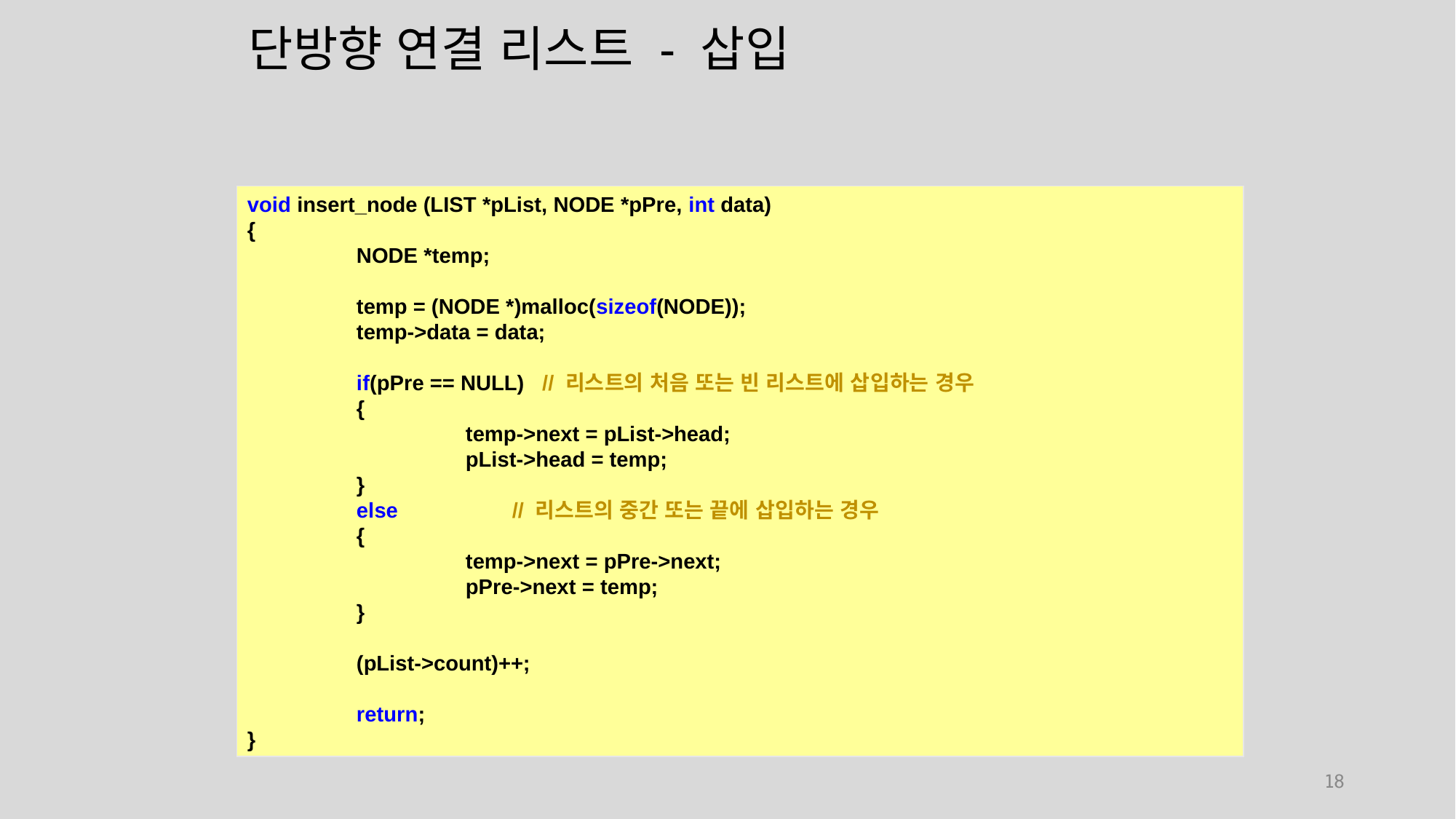

# 단방향 연결 리스트 - 삽입
void insert_node (LIST *pList, NODE *pPre, int data)
{
  	NODE *temp;

	temp = (NODE *)malloc(sizeof(NODE));
	temp->data = data;

	if(pPre == NULL)   // 리스트의 처음 또는 빈 리스트에 삽입하는 경우
	{
		temp->next = pList->head;
		pList->head = temp;
 	}
	else                   // 리스트의 중간 또는 끝에 삽입하는 경우
	{
		temp->next = pPre->next;
		pPre->next = temp;
	}

	(pList->count)++;

	return;
}
18